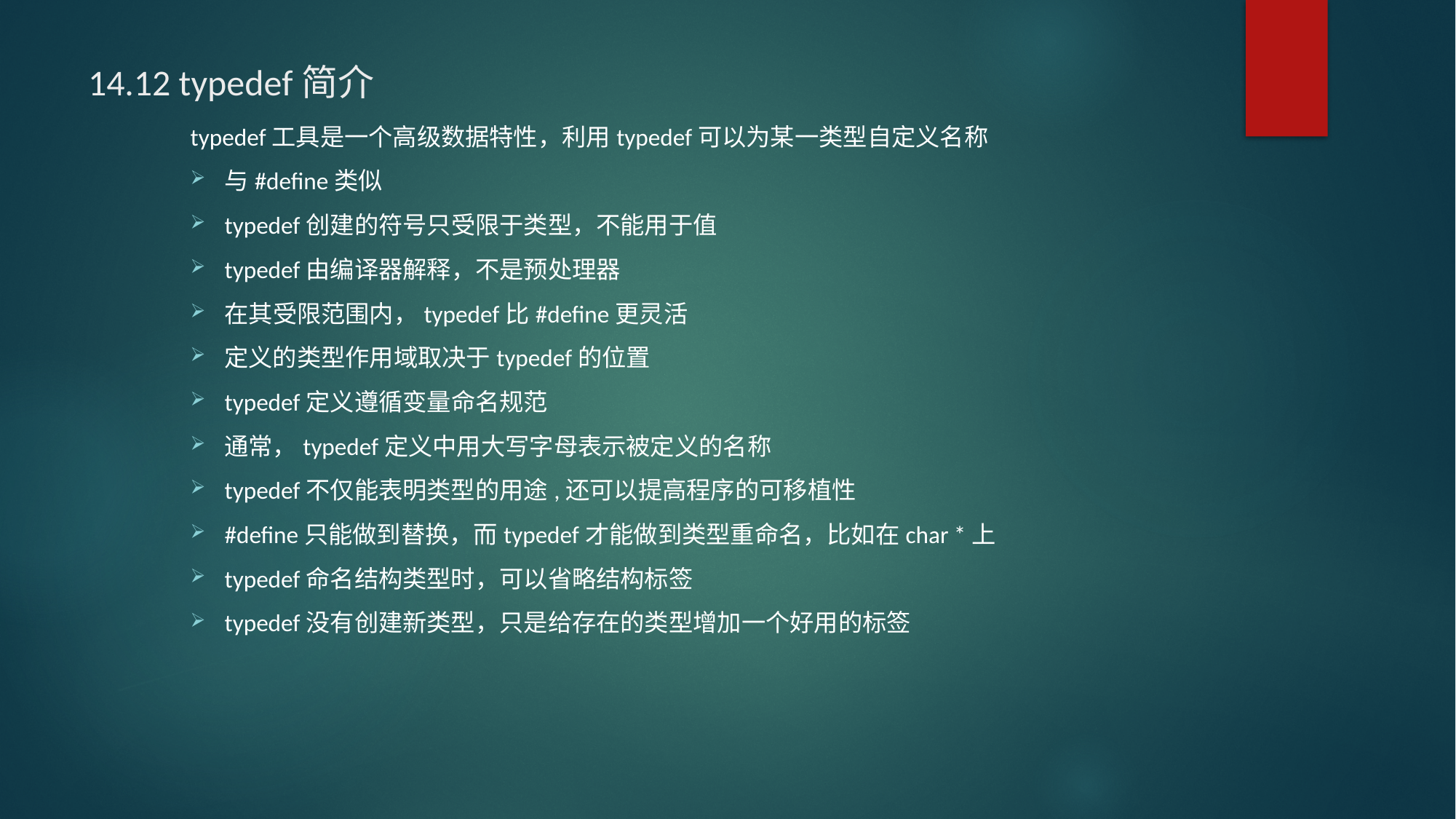

# 14.12 typedef简介
typedef工具是一个高级数据特性，利用typedef可以为某一类型自定义名称
与#define类似
typedef创建的符号只受限于类型，不能用于值
typedef由编译器解释，不是预处理器
在其受限范围内，typedef比#define更灵活
定义的类型作用域取决于typedef的位置
typedef定义遵循变量命名规范
通常，typedef定义中用大写字母表示被定义的名称
typedef不仅能表明类型的用途,还可以提高程序的可移植性
#define只能做到替换，而typedef才能做到类型重命名，比如在char *上
typedef命名结构类型时，可以省略结构标签
typedef没有创建新类型，只是给存在的类型增加一个好用的标签